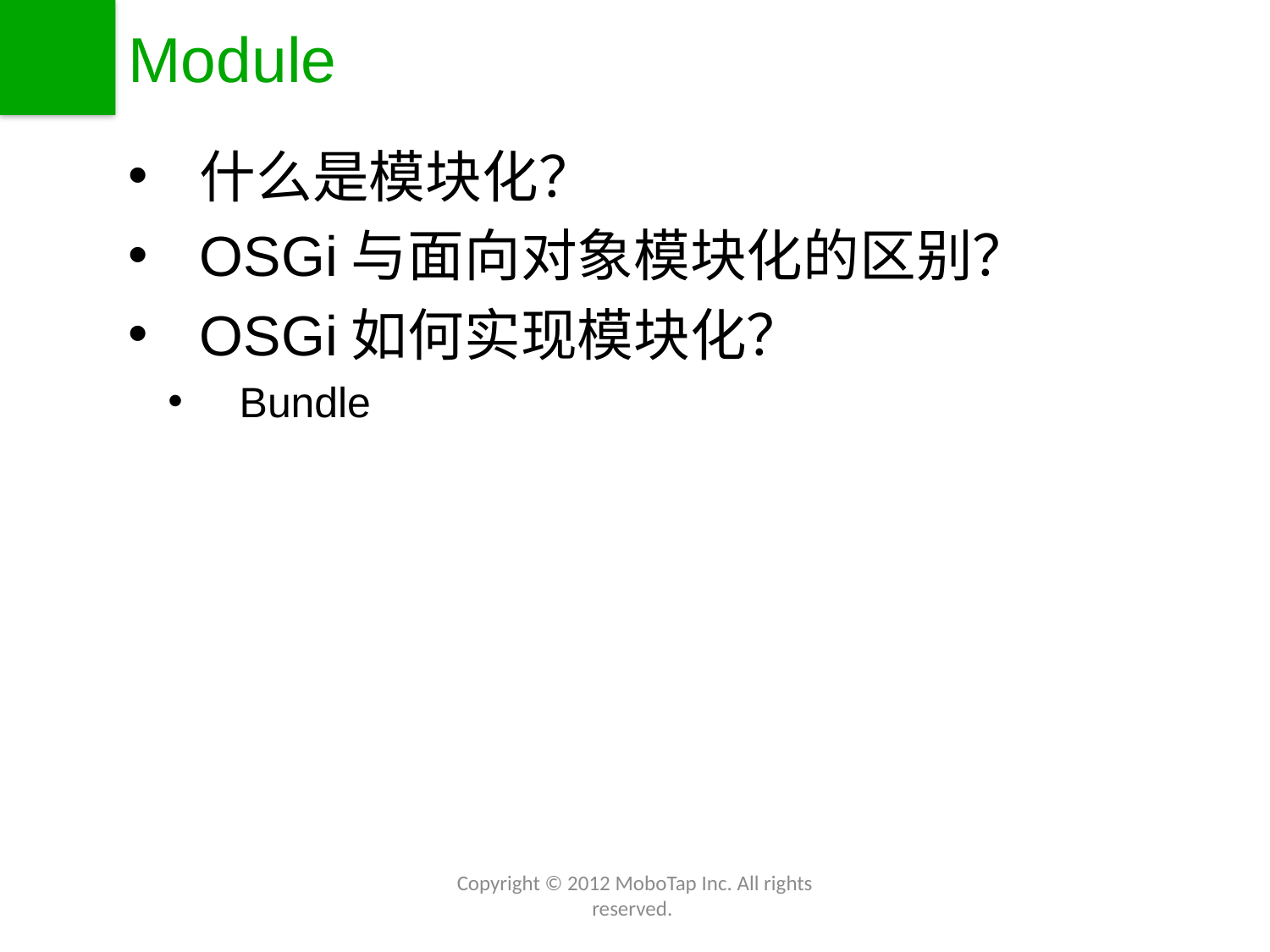

# Module
什么是模块化？
OSGi与面向对象模块化的区别？
OSGi如何实现模块化？
Bundle
Copyright © 2012 MoboTap Inc. All rights reserved.